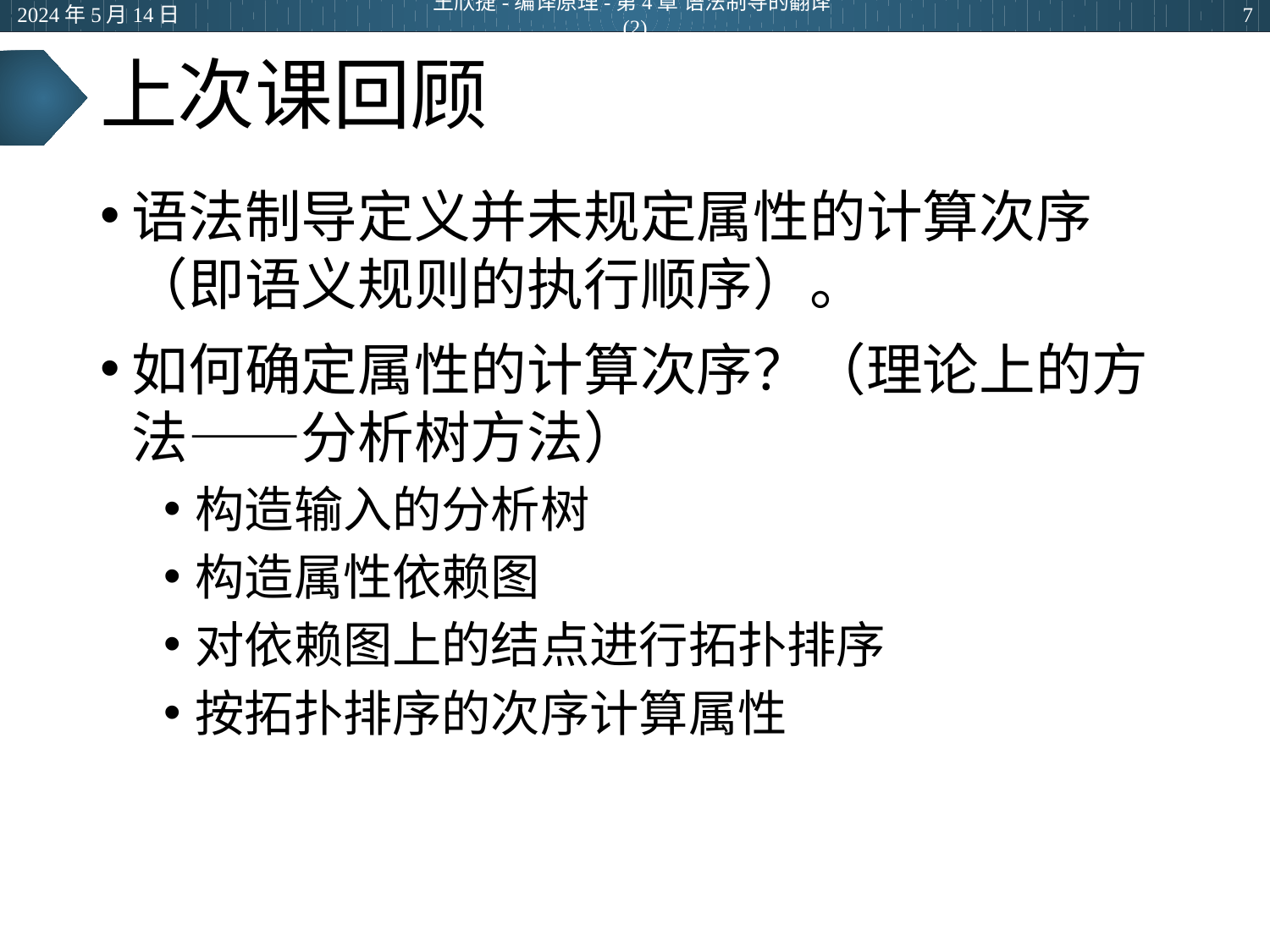

2024年5月14日
王欣捷-编译原理-第4章 语法制导的翻译(2)
7
# 上次课回顾
语法制导定义并未规定属性的计算次序（即语义规则的执行顺序）。
如何确定属性的计算次序？（理论上的方法——分析树方法）
构造输入的分析树
构造属性依赖图
对依赖图上的结点进行拓扑排序
按拓扑排序的次序计算属性